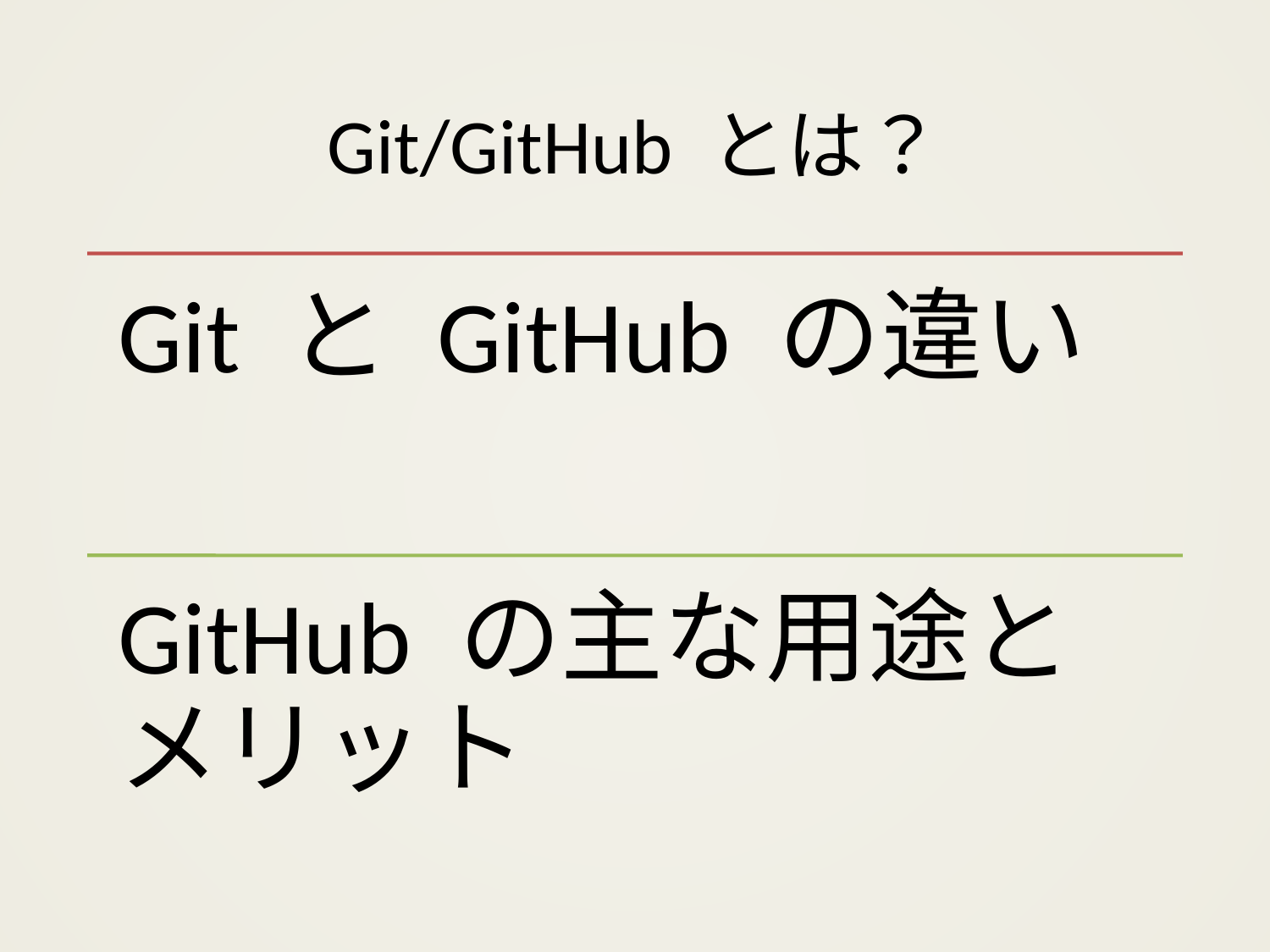

# Git/GitHub とは？
Git と GitHub の違い
GitHub の主な用途とメリット